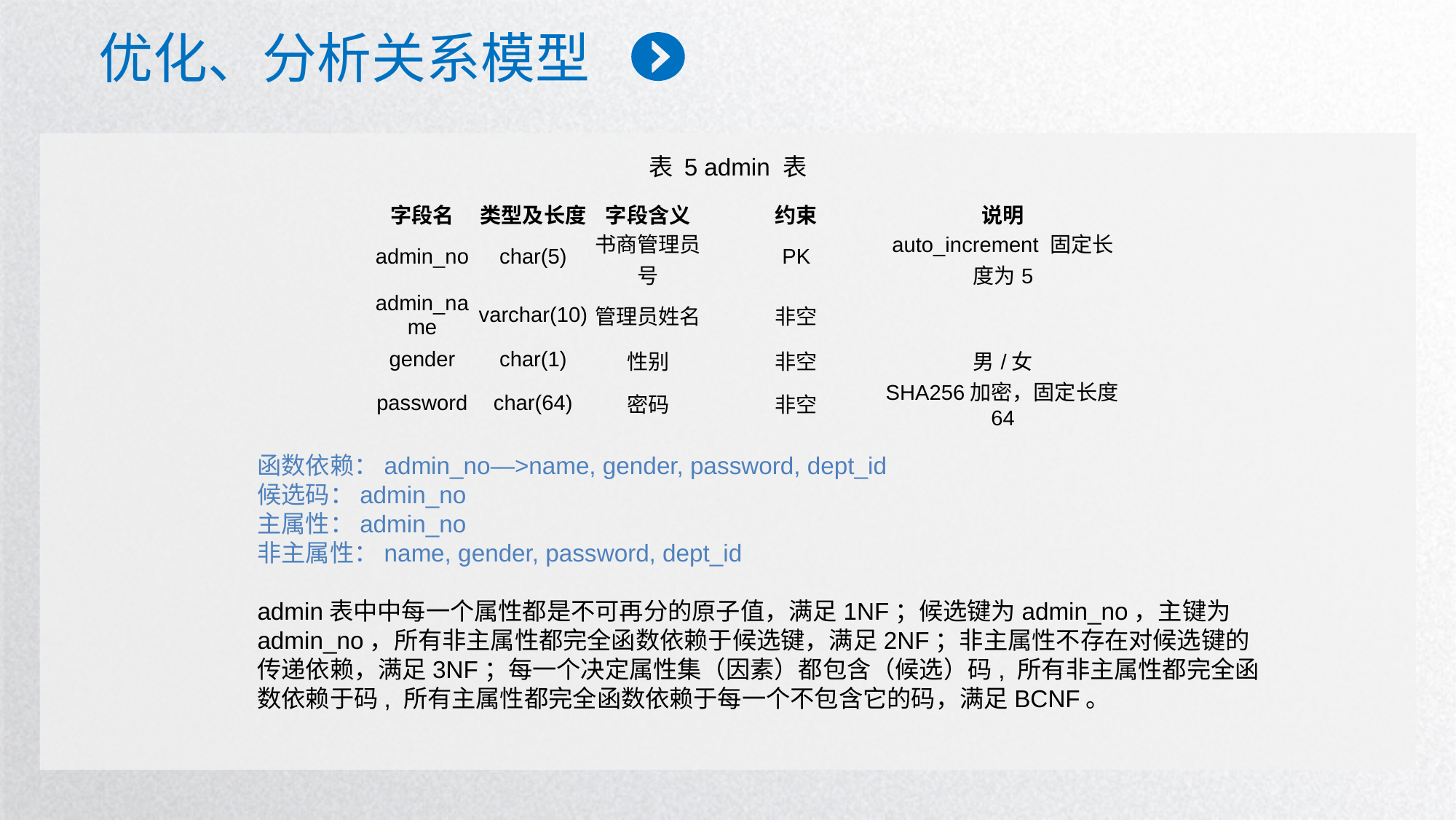

优化、分析关系模型

表 5 admin 表
| 字段名 | 类型及长度 | 字段含义 | 约束 | 说明 |
| --- | --- | --- | --- | --- |
| admin\_no | char(5) | 书商管理员号 | PK | auto\_increment 固定长度为5 |
| admin\_name | varchar(10) | 管理员姓名 | 非空 |  |
| gender | char(1) | 性别 | 非空 | 男/女 |
| password | char(64) | 密码 | 非空 | SHA256加密，固定长度64 |
函数依赖：admin_no—>name, gender, password, dept_id
候选码：admin_no
主属性：admin_no
非主属性：name, gender, password, dept_id

admin表中中每一个属性都是不可再分的原子值，满足1NF；候选键为admin_no，主键为admin_no，所有非主属性都完全函数依赖于候选键，满足2NF；非主属性不存在对候选键的传递依赖，满足3NF；每一个决定属性集（因素）都包含（候选）码, 所有非主属性都完全函数依赖于码, 所有主属性都完全函数依赖于每一个不包含它的码，满足BCNF。